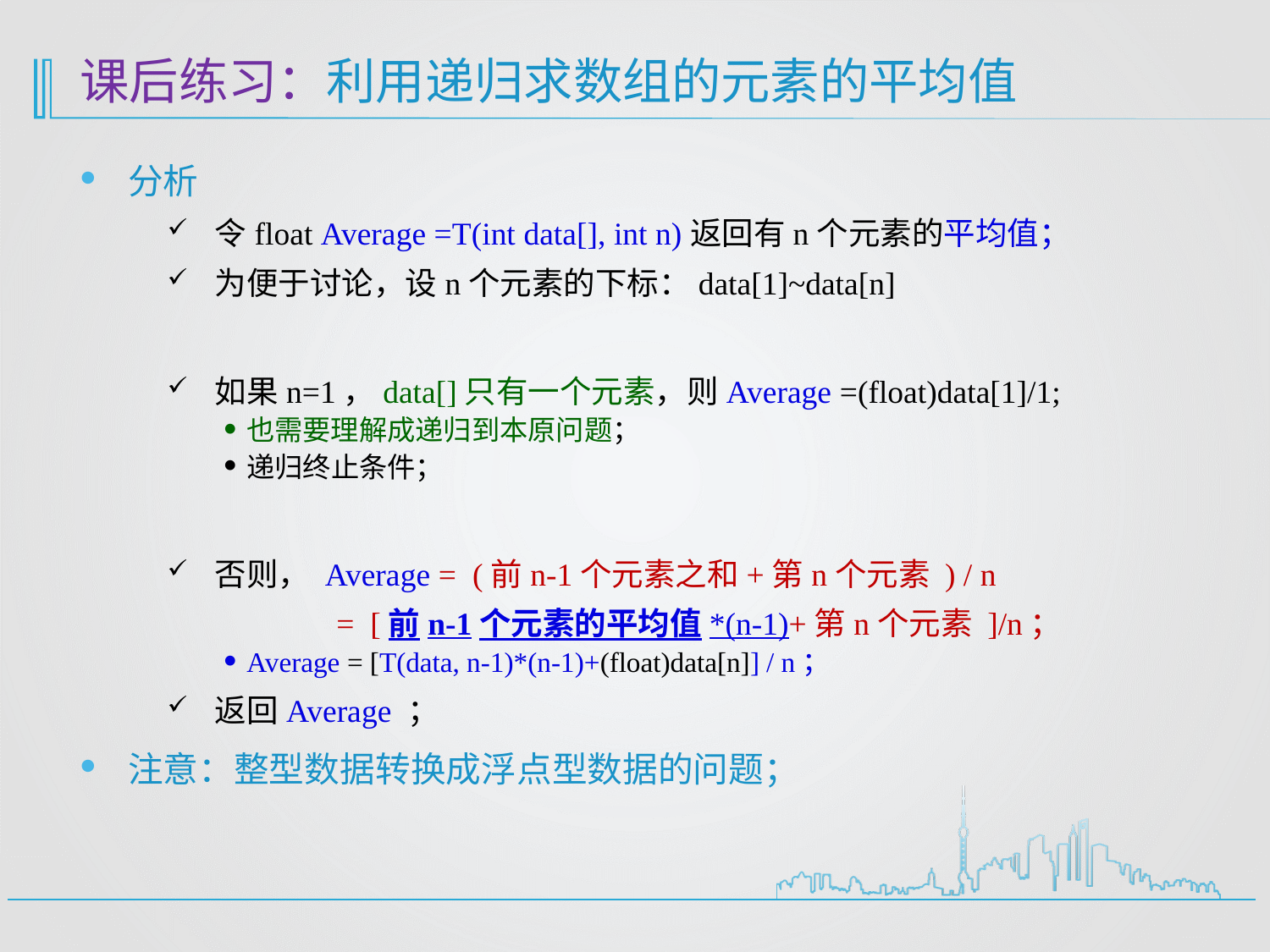

# 课后练习：利用递归求数组的元素的平均值
分析
令float Average =T(int data[], int n)返回有n个元素的平均值；
为便于讨论，设n个元素的下标：data[1]~data[n]

如果n=1，data[]只有一个元素，则Average =(float)data[1]/1;
也需要理解成递归到本原问题；
递归终止条件；

否则， Average =  (前n-1个元素之和+第n个元素 ) / n
                     =  [前n-1个元素的平均值*(n-1)+第n个元素 ]/n；
Average = [T(data, n-1)*(n-1)+(float)data[n]] / n；
返回Average ；
注意：整型数据转换成浮点型数据的问题；